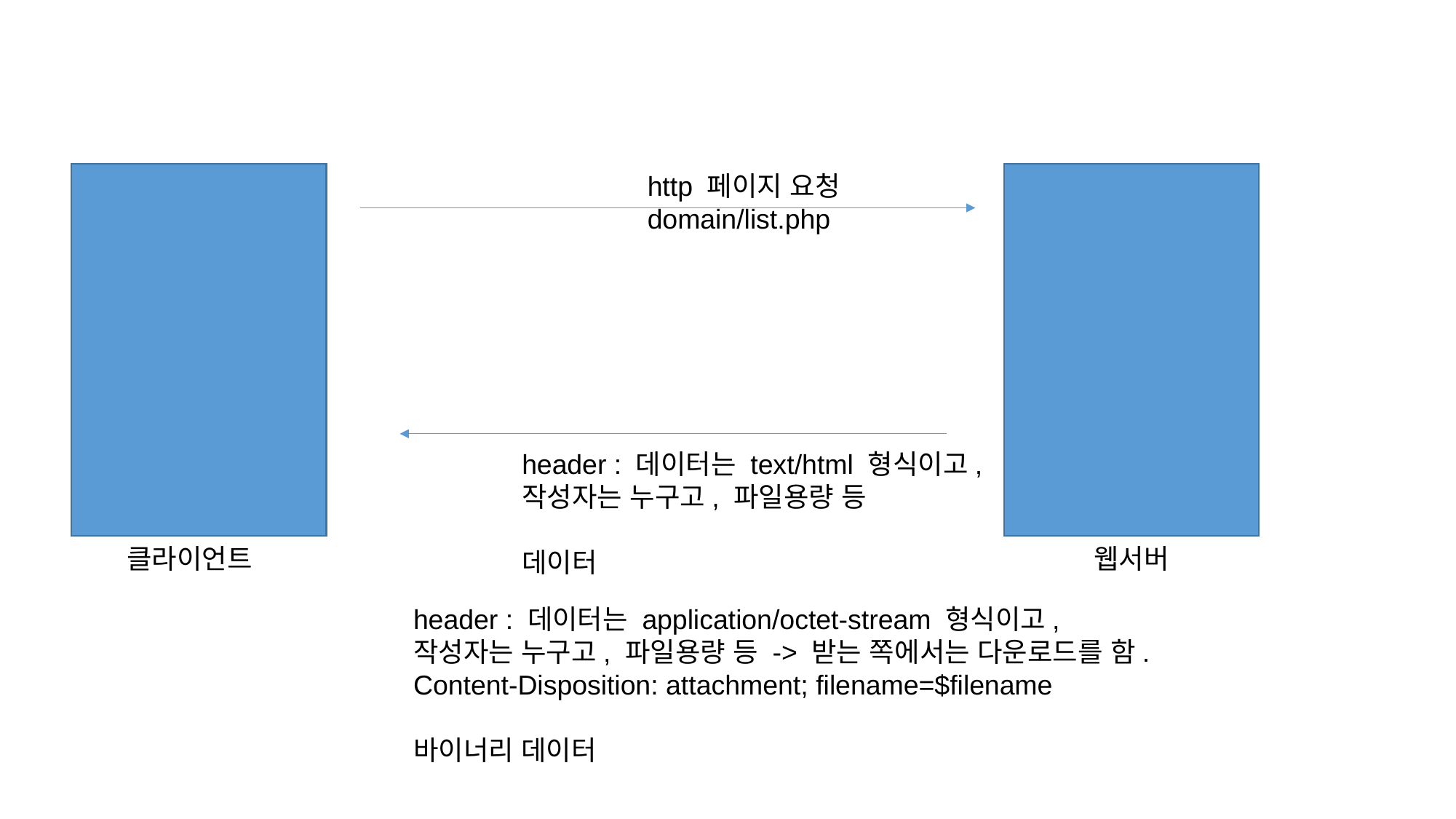

http 페이지 요청
domain/list.php

header : 데이터는 text/html 형식이고,
작성자는 누구고, 파일용량 등

데이터

클라이언트
웹서버
header : 데이터는 application/octet-stream 형식이고,
작성자는 누구고, 파일용량 등 -> 받는 쪽에서는 다운로드를 함.
Content-Disposition: attachment; filename=$filename

바이너리 데이터